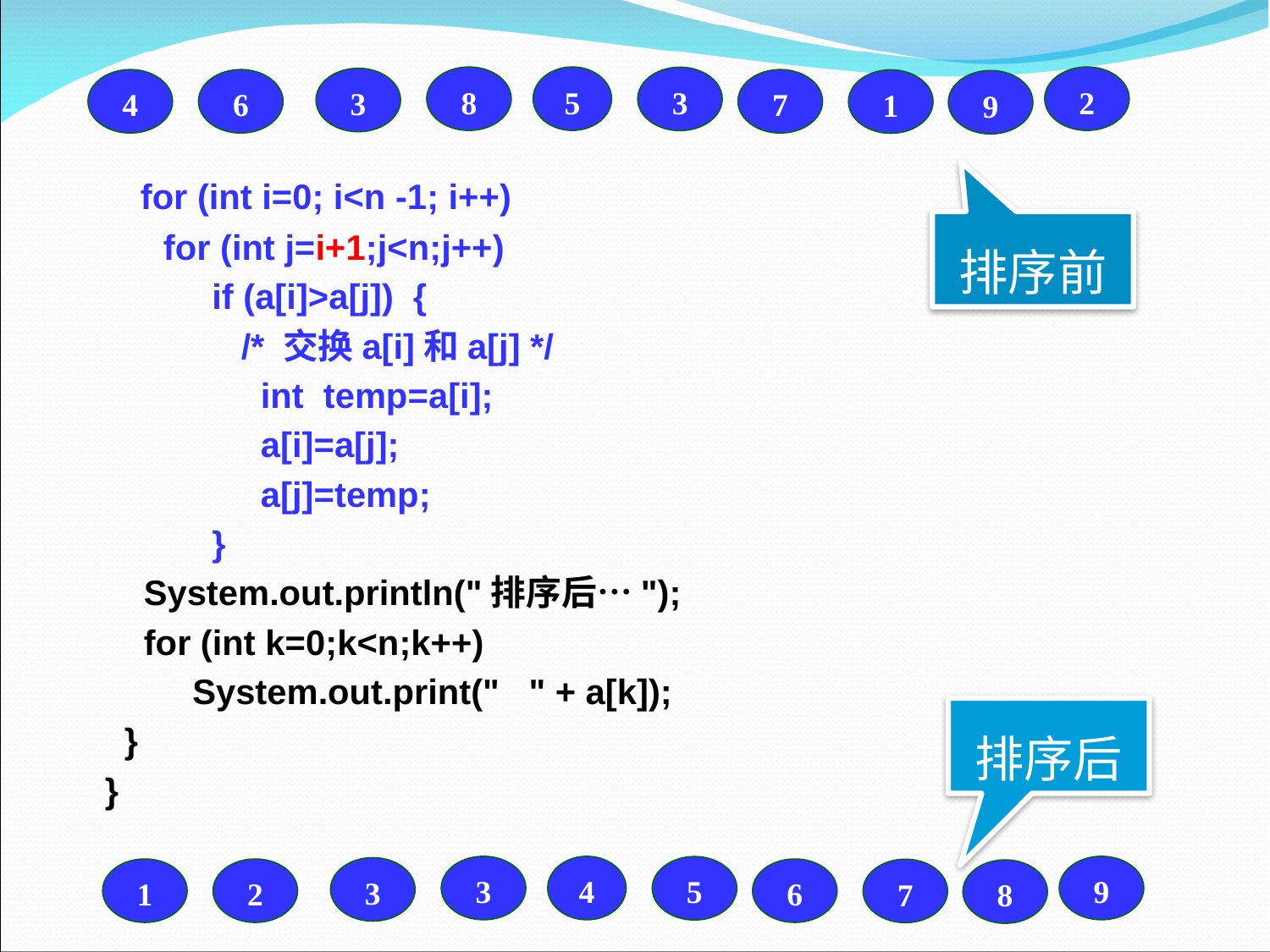

8
5
2
3
3
4
6
7
1
9
   for (int i=0; i<n -1; i++)
      for (int j=i+1;j<n;j++)
           if (a[i]>a[j])  {
              /* 交换a[i]和a[j] */
                int  temp=a[i];
                a[i]=a[j];
                a[j]=temp;
           }
    System.out.println("排序后…");
    for (int k=0;k<n;k++)
         System.out.print("   " + a[k]);
  }
}
排序前
排序后
3
4
9
5
3
1
2
6
7
8